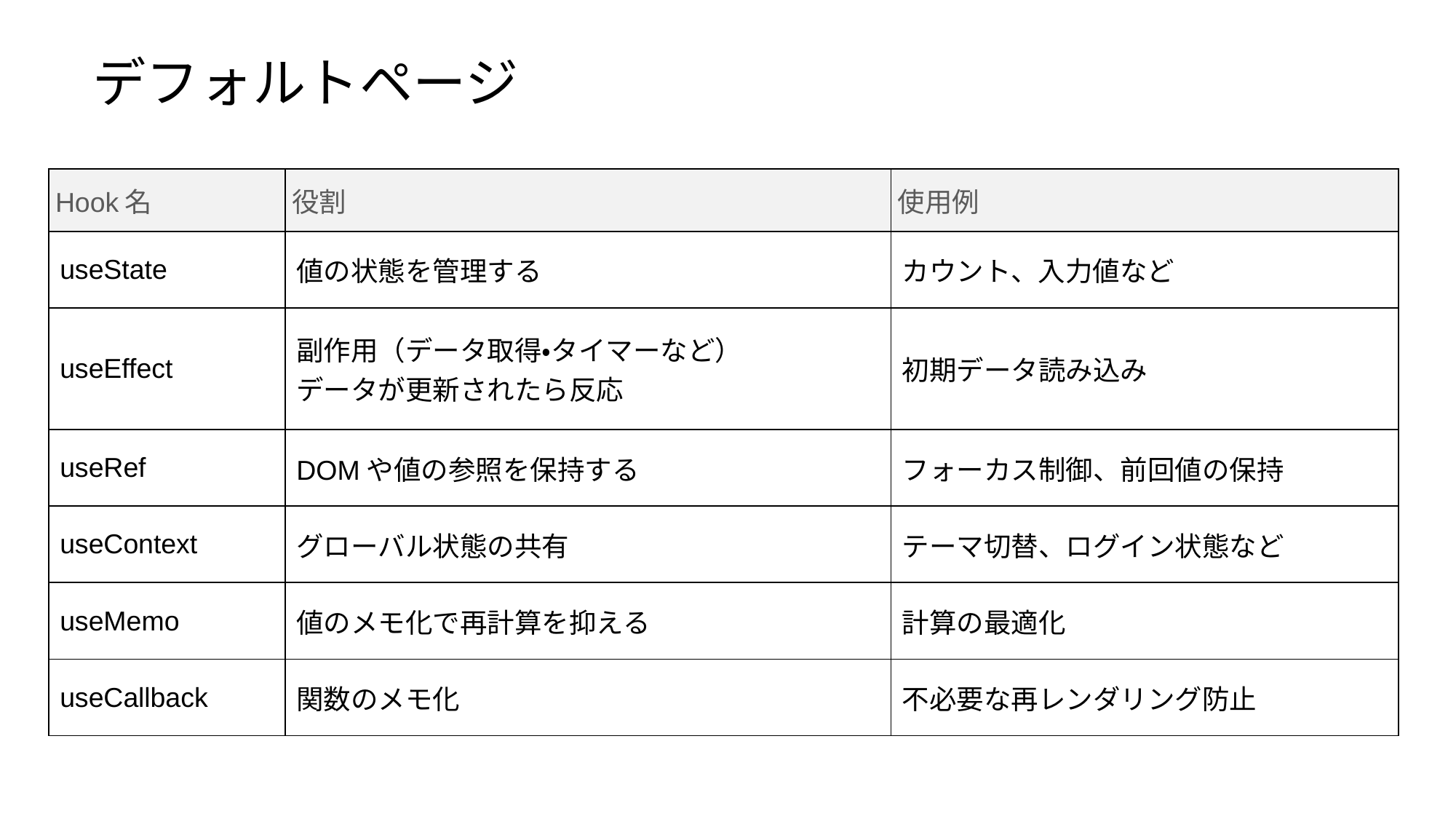

デフォルトページ
| Hook名 | 役割 | 使用例 |
| --- | --- | --- |
| useState | 値の状態を管理する | カウント、入力値など |
| useEffect | 副作用（データ取得・タイマーなど） データが更新されたら反応 | 初期データ読み込み |
| useRef | DOMや値の参照を保持する | フォーカス制御、前回値の保持 |
| useContext | グローバル状態の共有 | テーマ切替、ログイン状態など |
| useMemo | 値のメモ化で再計算を抑える | 計算の最適化 |
| useCallback | 関数のメモ化 | 不必要な再レンダリング防止 |